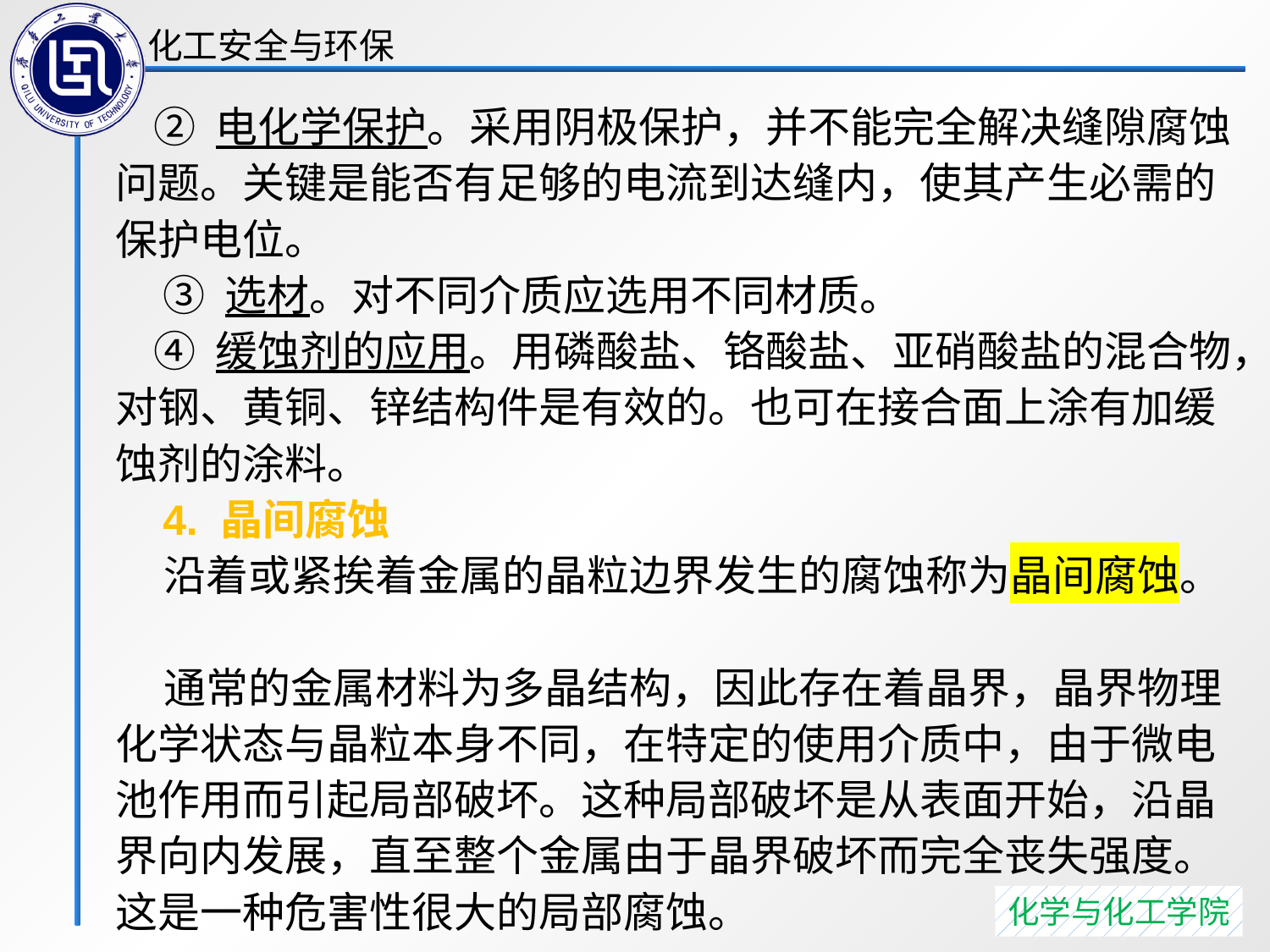

② 电化学保护。采用阴极保护，并不能完全解决缝隙腐蚀问题。关键是能否有足够的电流到达缝内，使其产生必需的保护电位。
     ③ 选材。对不同介质应选用不同材质。
    ④ 缓蚀剂的应用。用磷酸盐、铬酸盐、亚硝酸盐的混合物，对钢、黄铜、锌结构件是有效的。也可在接合面上涂有加缓蚀剂的涂料。
    4. 晶间腐蚀
    沿着或紧挨着金属的晶粒边界发生的腐蚀称为晶间腐蚀。
    通常的金属材料为多晶结构，因此存在着晶界，晶界物理化学状态与晶粒本身不同，在特定的使用介质中，由于微电池作用而引起局部破坏。这种局部破坏是从表面开始，沿晶界向内发展，直至整个金属由于晶界破坏而完全丧失强度。这是一种危害性很大的局部腐蚀。